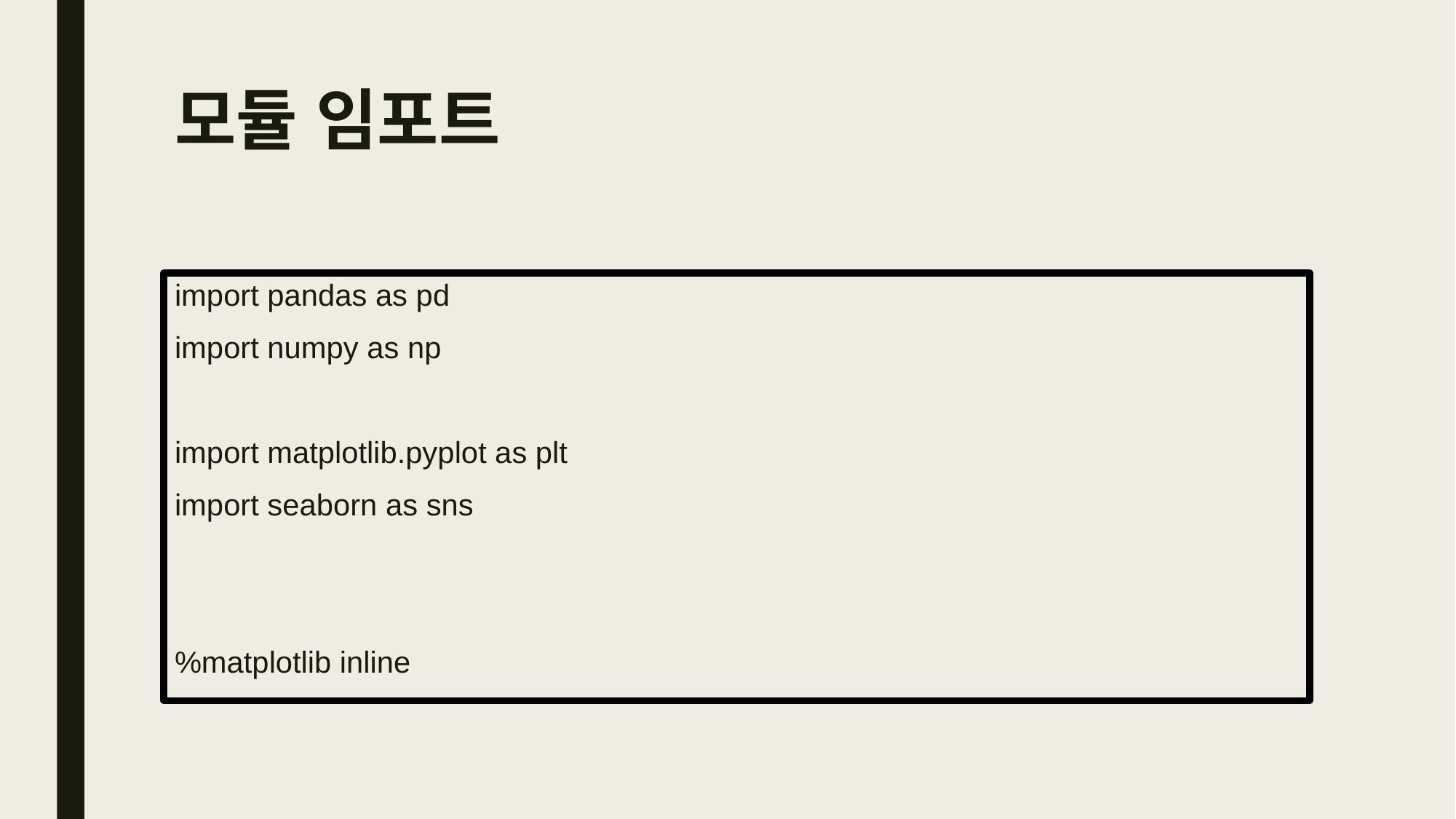

# 모듈 임포트
import pandas as pd
import numpy as np

import matplotlib.pyplot as plt
import seaborn as sns

%matplotlib inline